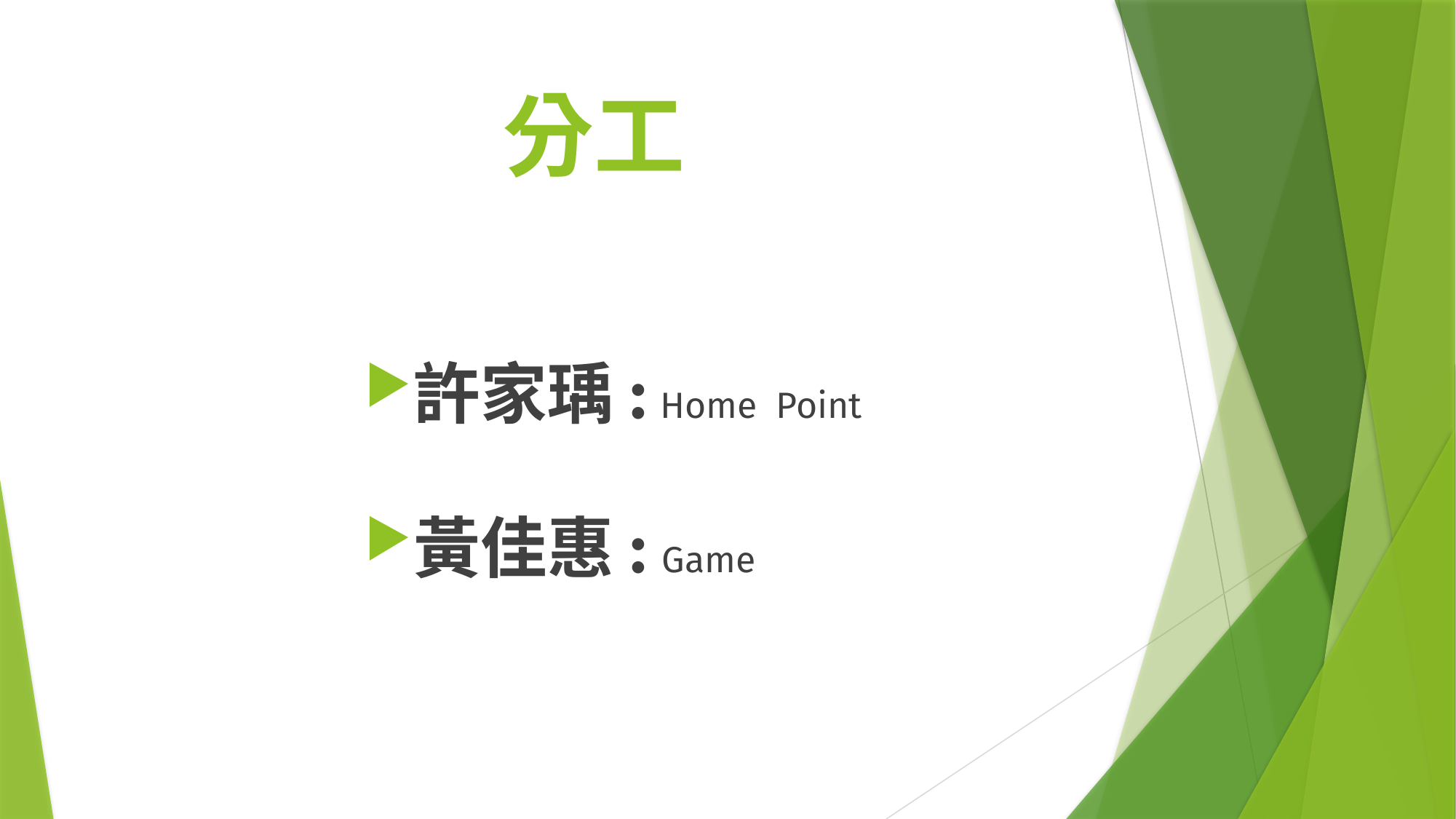

# 分工

許家瑀: Home  Point

黃佳惠: Game